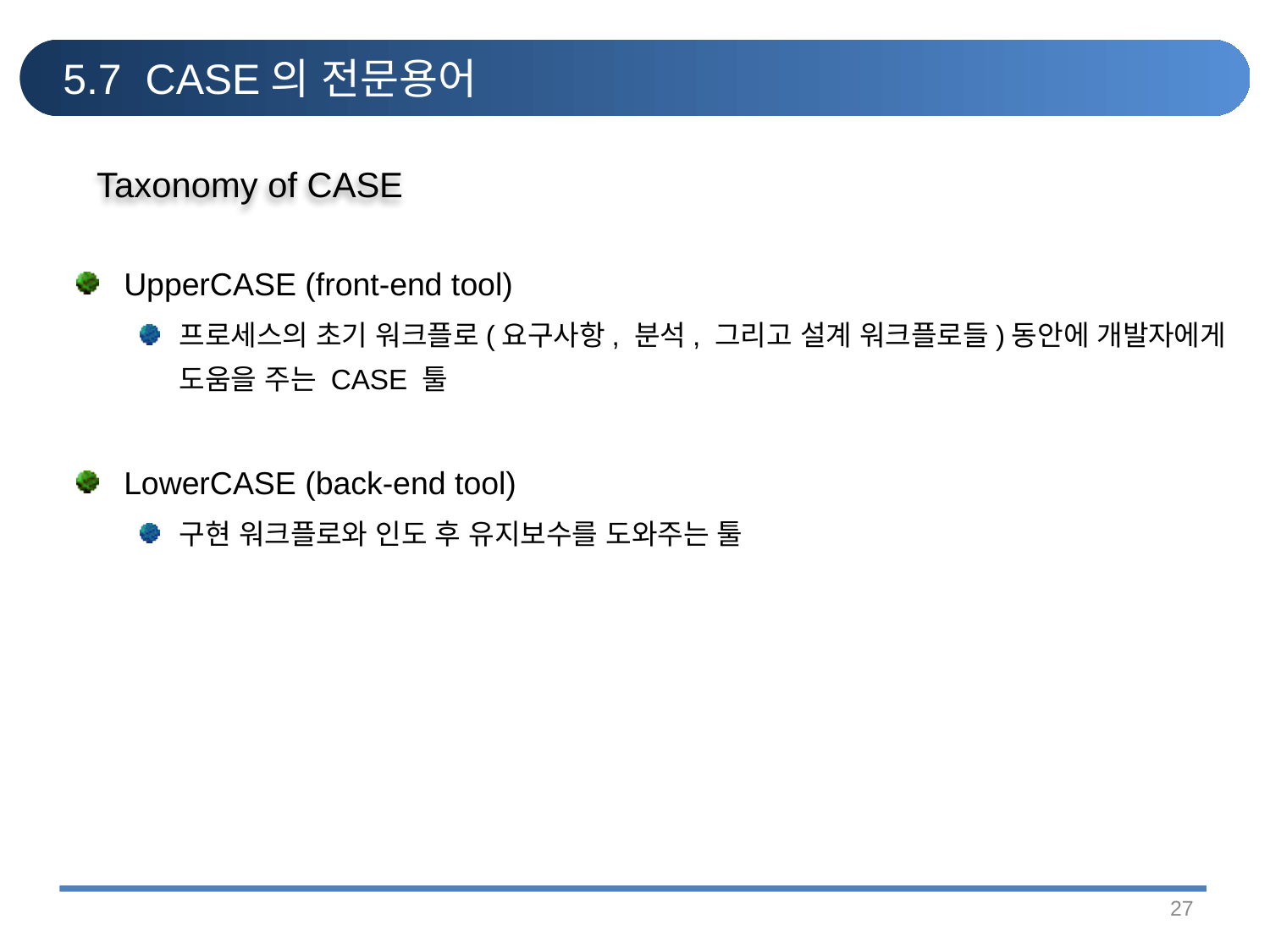

# 5.7  CASE의 전문용어
Taxonomy of CASE
UpperCASE (front-end tool)
프로세스의 초기 워크플로(요구사항, 분석, 그리고 설계 워크플로들)동안에 개발자에게 도움을 주는 CASE 툴

LowerCASE (back-end tool)
구현 워크플로와 인도 후 유지보수를 도와주는 툴

27